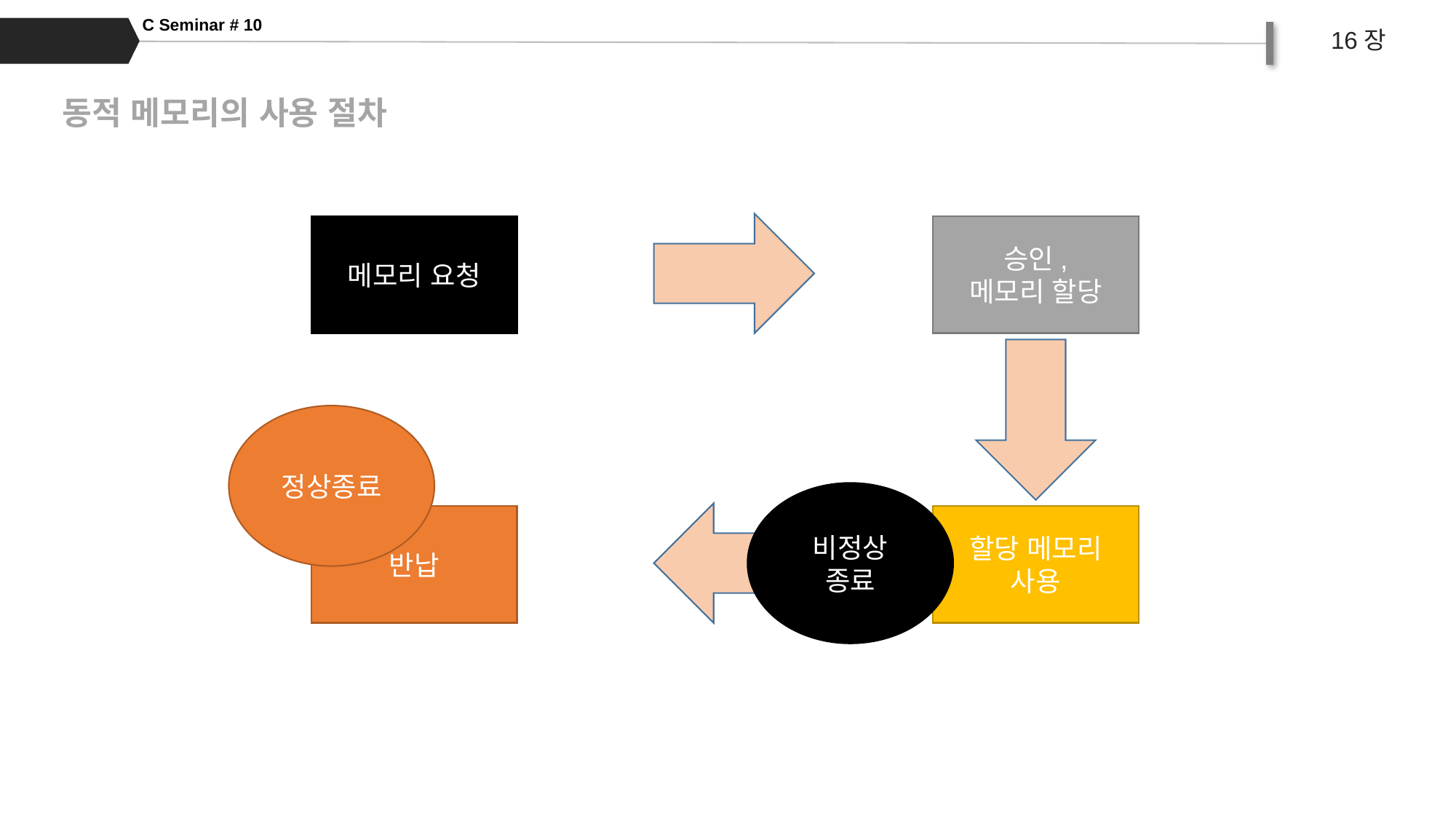

C Seminar # 10

16장

동적 메모리의 사용 절차

메모리 요청
승인,
메모리 할당

정상종료
비정상
종료

반납
할당 메모리
사용